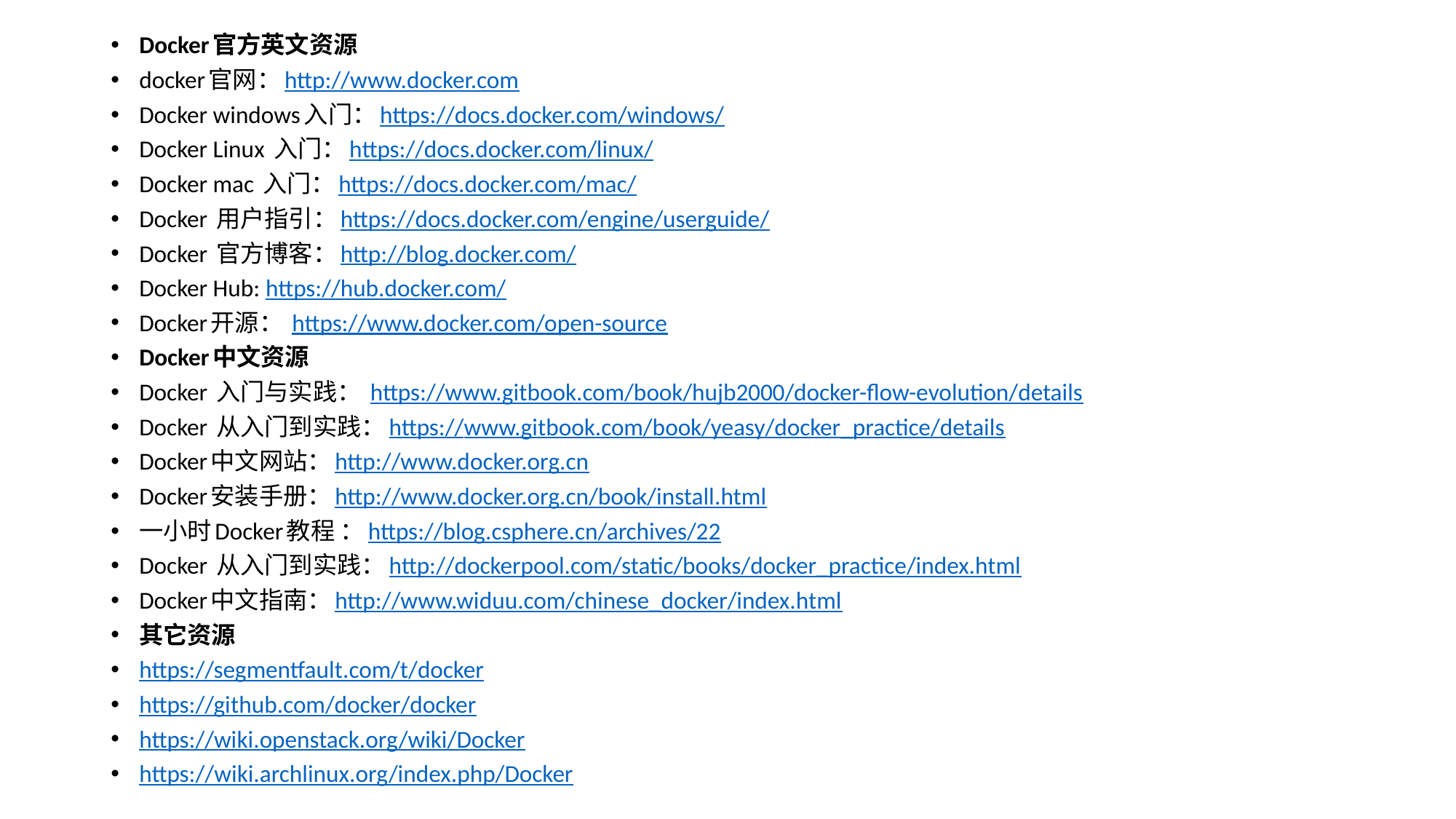

Docker官方英文资源
docker官网：http://www.docker.com
Docker windows入门：https://docs.docker.com/windows/
Docker Linux 入门：https://docs.docker.com/linux/
Docker mac 入门：https://docs.docker.com/mac/
Docker 用户指引：https://docs.docker.com/engine/userguide/
Docker 官方博客：http://blog.docker.com/
Docker Hub: https://hub.docker.com/
Docker开源： https://www.docker.com/open-source
Docker中文资源
Docker 入门与实践： https://www.gitbook.com/book/hujb2000/docker-flow-evolution/details
Docker 从入门到实践：https://www.gitbook.com/book/yeasy/docker_practice/details
Docker中文网站：http://www.docker.org.cn
Docker安装手册：http://www.docker.org.cn/book/install.html
一小时Docker教程 ：https://blog.csphere.cn/archives/22
Docker 从入门到实践：http://dockerpool.com/static/books/docker_practice/index.html
Docker中文指南：http://www.widuu.com/chinese_docker/index.html
其它资源
https://segmentfault.com/t/docker
https://github.com/docker/docker
https://wiki.openstack.org/wiki/Docker
https://wiki.archlinux.org/index.php/Docker